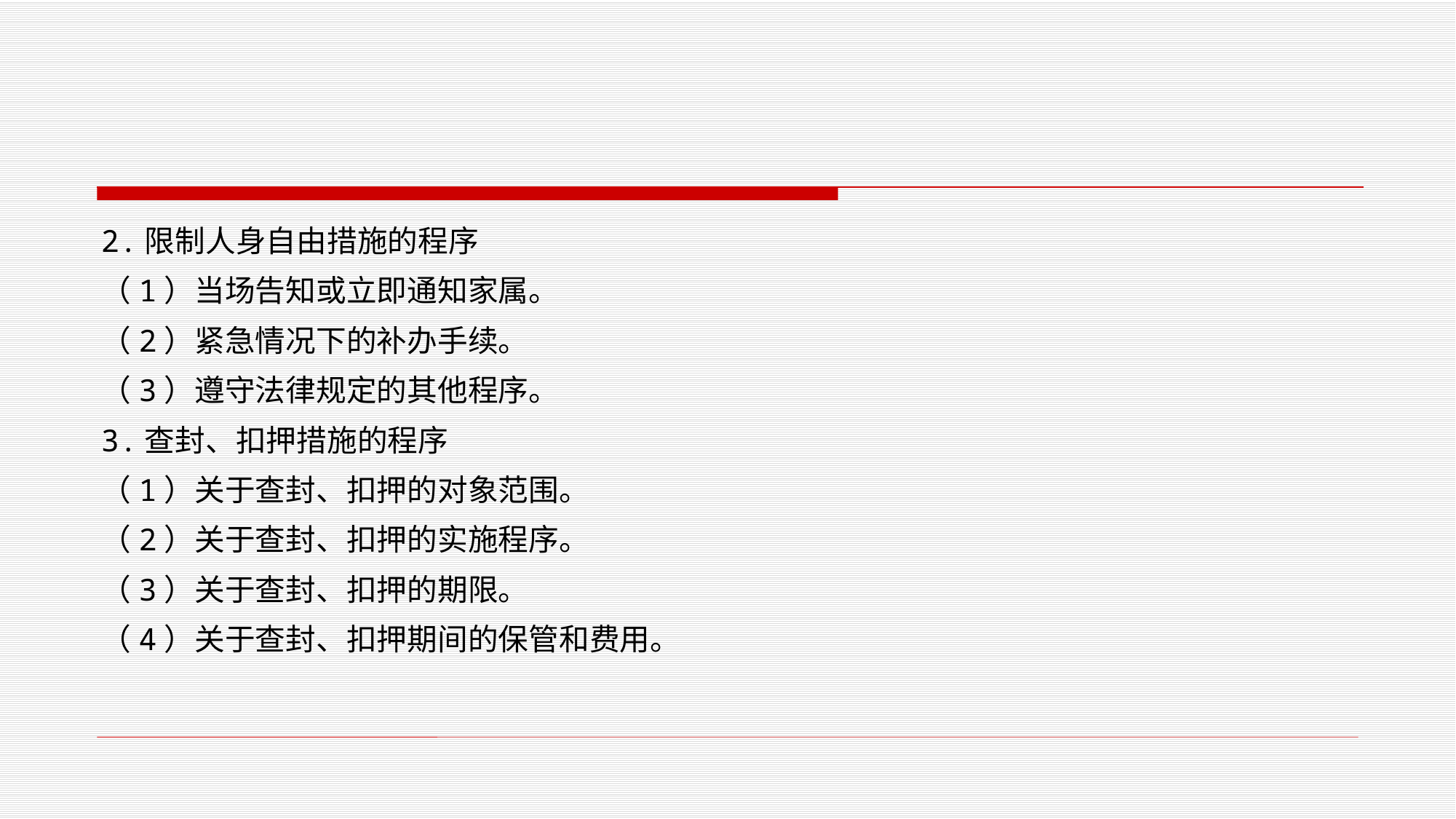

#
2.限制人身自由措施的程序
（1）当场告知或立即通知家属。
（2）紧急情况下的补办手续。
（3）遵守法律规定的其他程序。
3.查封、扣押措施的程序
（1）关于查封、扣押的对象范围。
（2）关于查封、扣押的实施程序。
（3）关于查封、扣押的期限。
（4）关于查封、扣押期间的保管和费用。